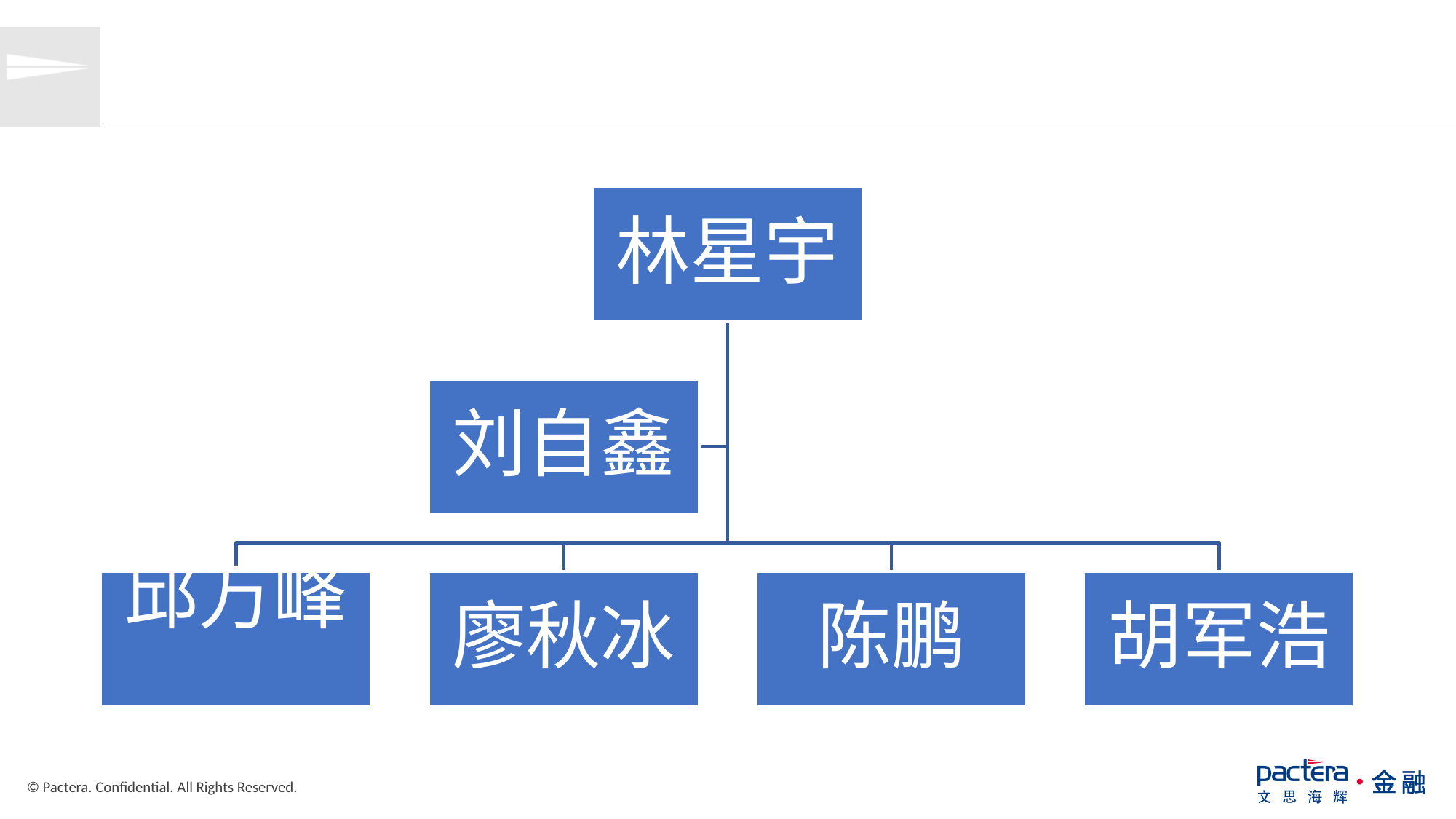

#
林星宇
邱万峰
廖秋冰
陈鹏
胡军浩
刘自鑫